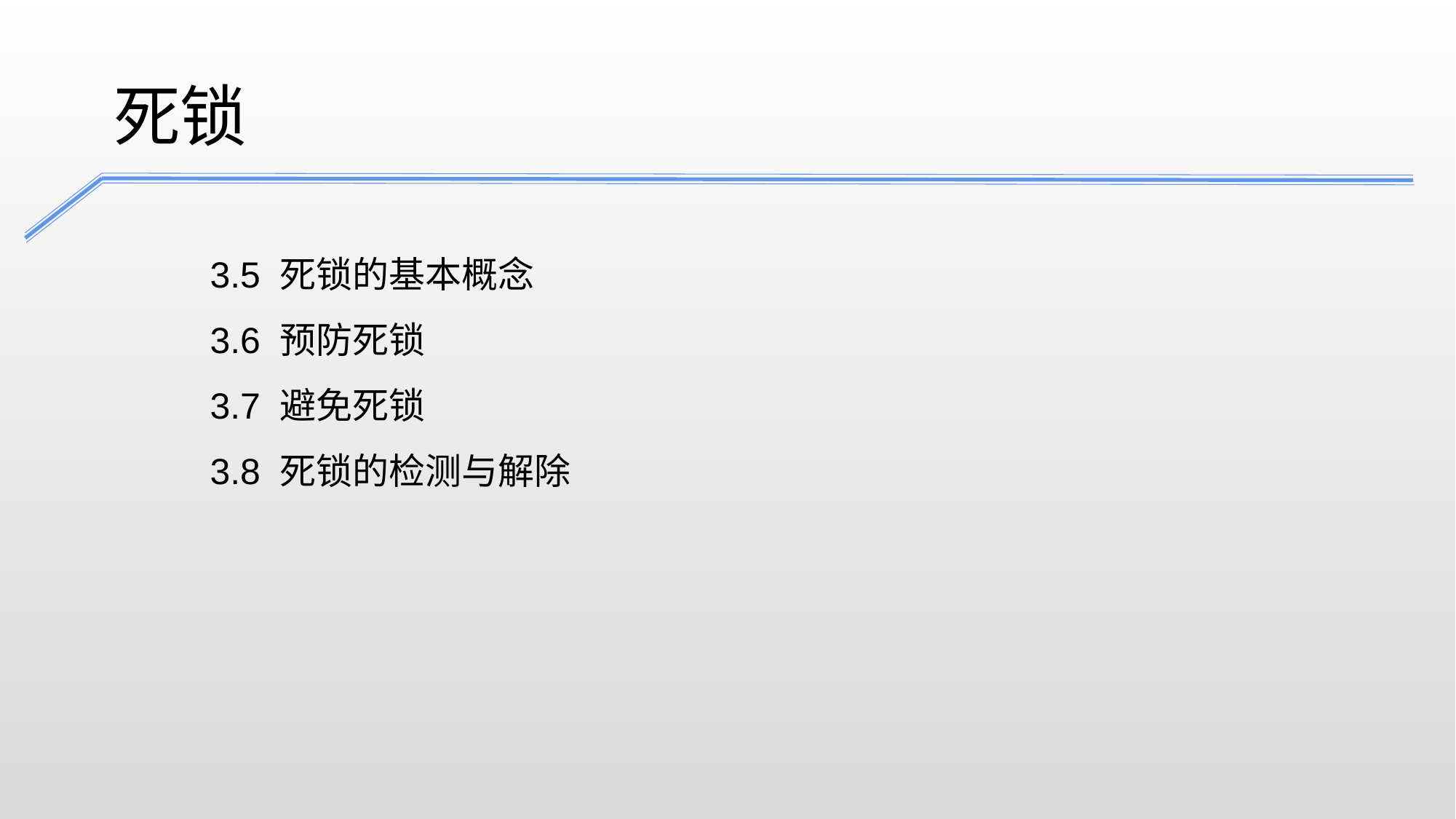

死锁

3.5 死锁的基本概念
3.6 预防死锁
3.7 避免死锁
3.8 死锁的检测与解除